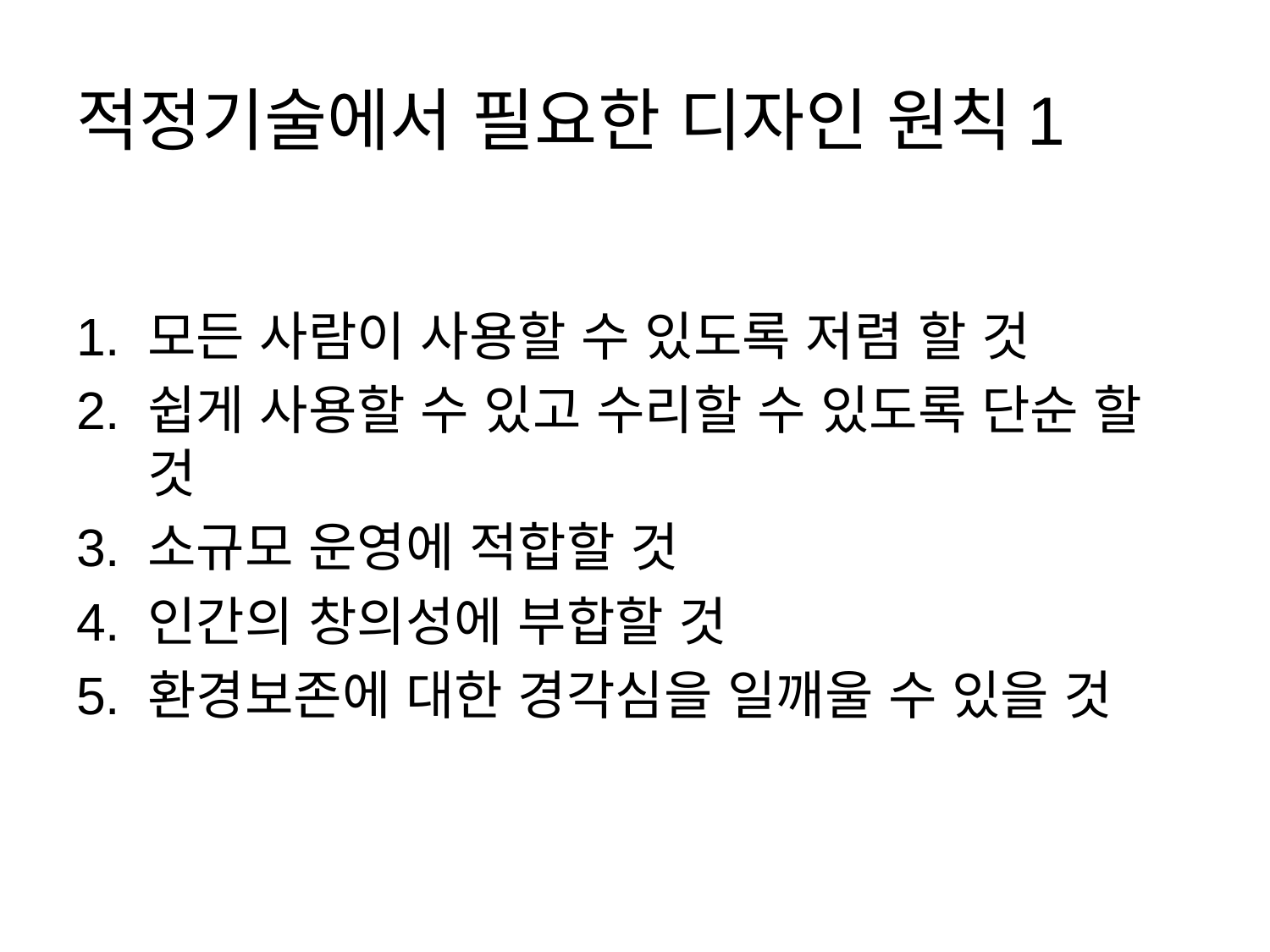

# 적정기술에서 필요한 디자인 원칙1

모든 사람이 사용할 수 있도록 저렴 할 것
쉽게 사용할 수 있고 수리할 수 있도록 단순 할 것
소규모 운영에 적합할 것
인간의 창의성에 부합할 것
환경보존에 대한 경각심을 일깨울 수 있을 것